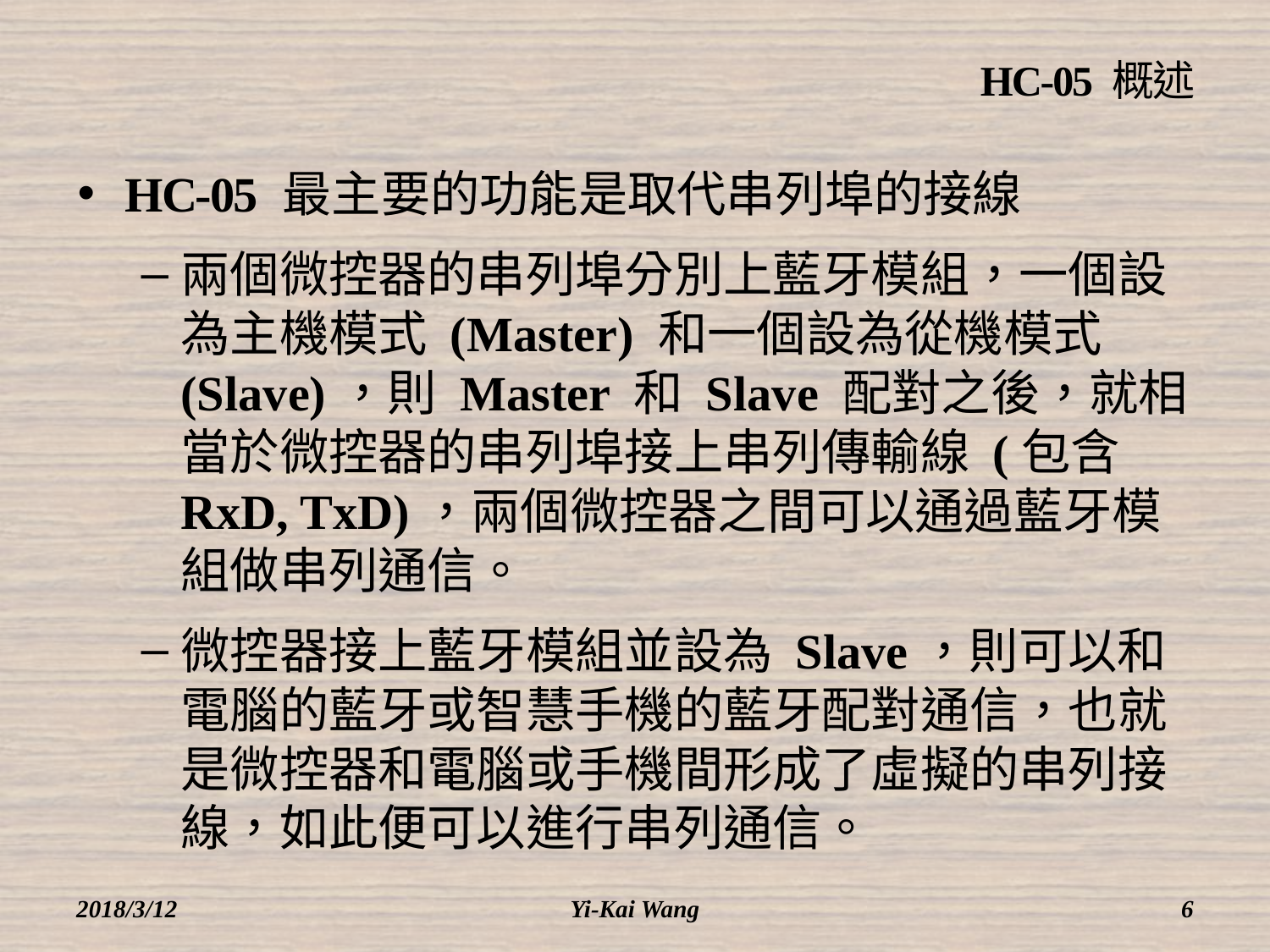

# HC-05 概述
HC-05 最主要的功能是取代串列埠的接線
兩個微控器的串列埠分別上藍牙模組，一個設為主機模式 (Master) 和一個設為從機模式 (Slave)，則 Master 和 Slave 配對之後，就相當於微控器的串列埠接上串列傳輸線 (包含 RxD, TxD)，兩個微控器之間可以通過藍牙模組做串列通信。
微控器接上藍牙模組並設為 Slave，則可以和電腦的藍牙或智慧手機的藍牙配對通信，也就是微控器和電腦或手機間形成了虛擬的串列接線，如此便可以進行串列通信。
2018/3/12
Yi-Kai Wang
6